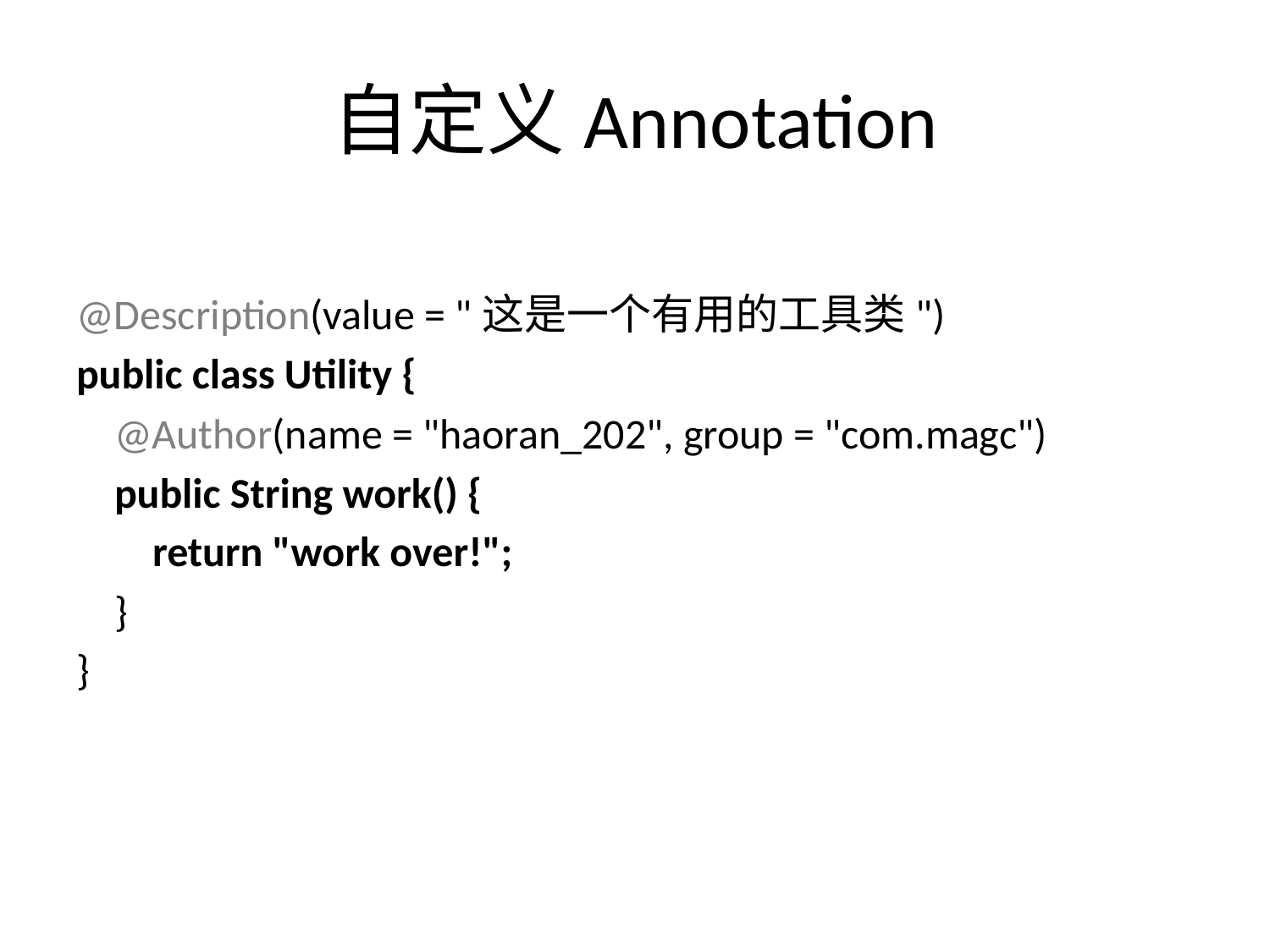

# 自定义Annotation

@Description(value = "这是一个有用的工具类")
public class Utility {
    @Author(name = "haoran_202", group = "com.magc")
    public String work() {
        return "work over!";
    }
}